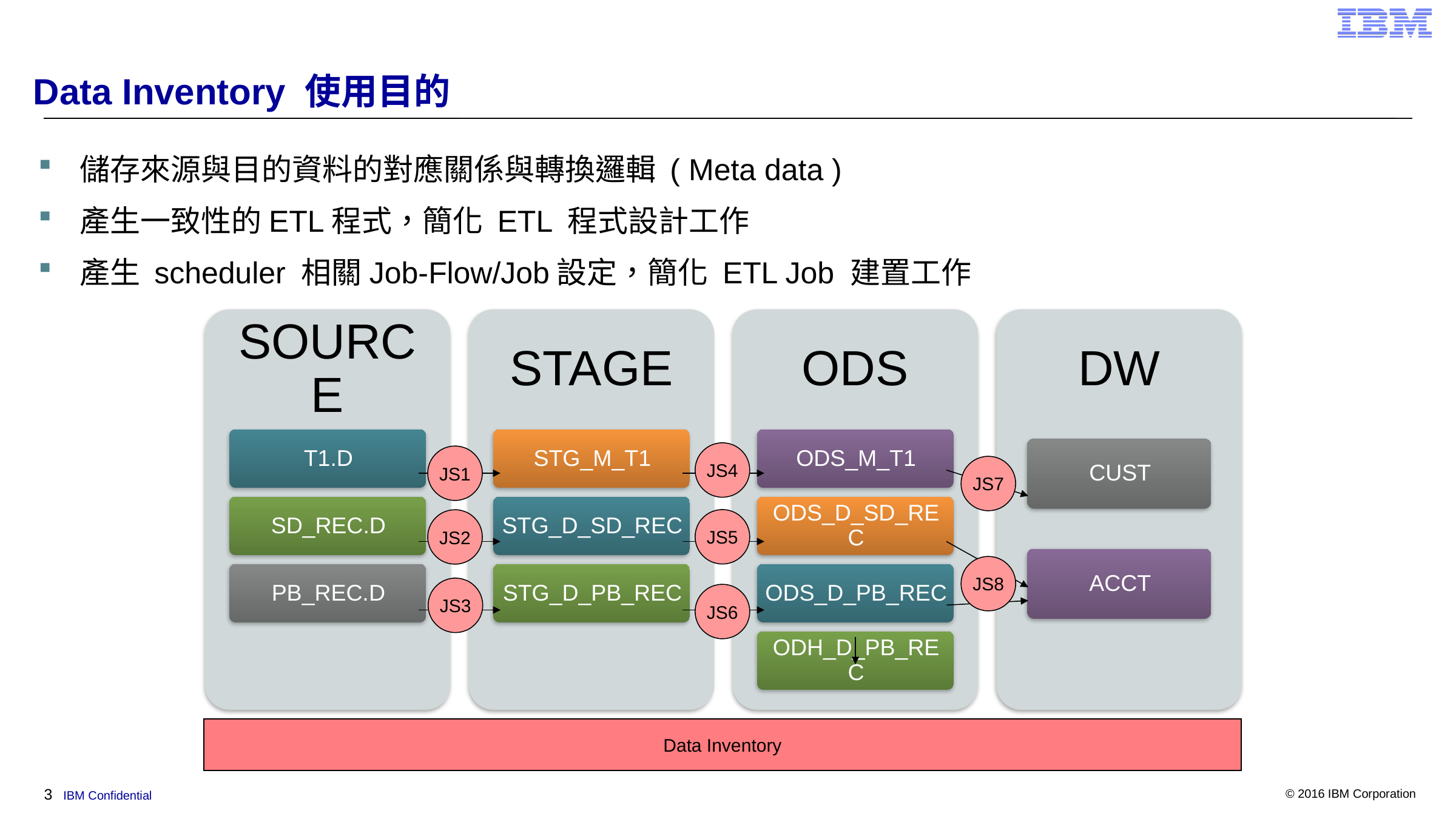

# Data Inventory 使用目的
 儲存來源與目的資料的對應關係與轉換邏輯 ( Meta data )
 產生一致性的ETL程式，簡化 ETL 程式設計工作
 產生 scheduler 相關Job-Flow/Job設定，簡化 ETL Job 建置工作

SOURCE
T1.D
SD_REC.D
PB_REC.D

STAGE
STG_M_T1
STG_D_SD_REC
STG_D_PB_REC

ODS
ODS_M_T1
ODS_D_SD_REC
ODS_D_PB_REC
ODH_D_PB_REC
DW
CUST
ACCT
JS4
JS1
JS7
JS5
JS2
JS8
JS3
JS6
Data Inventory